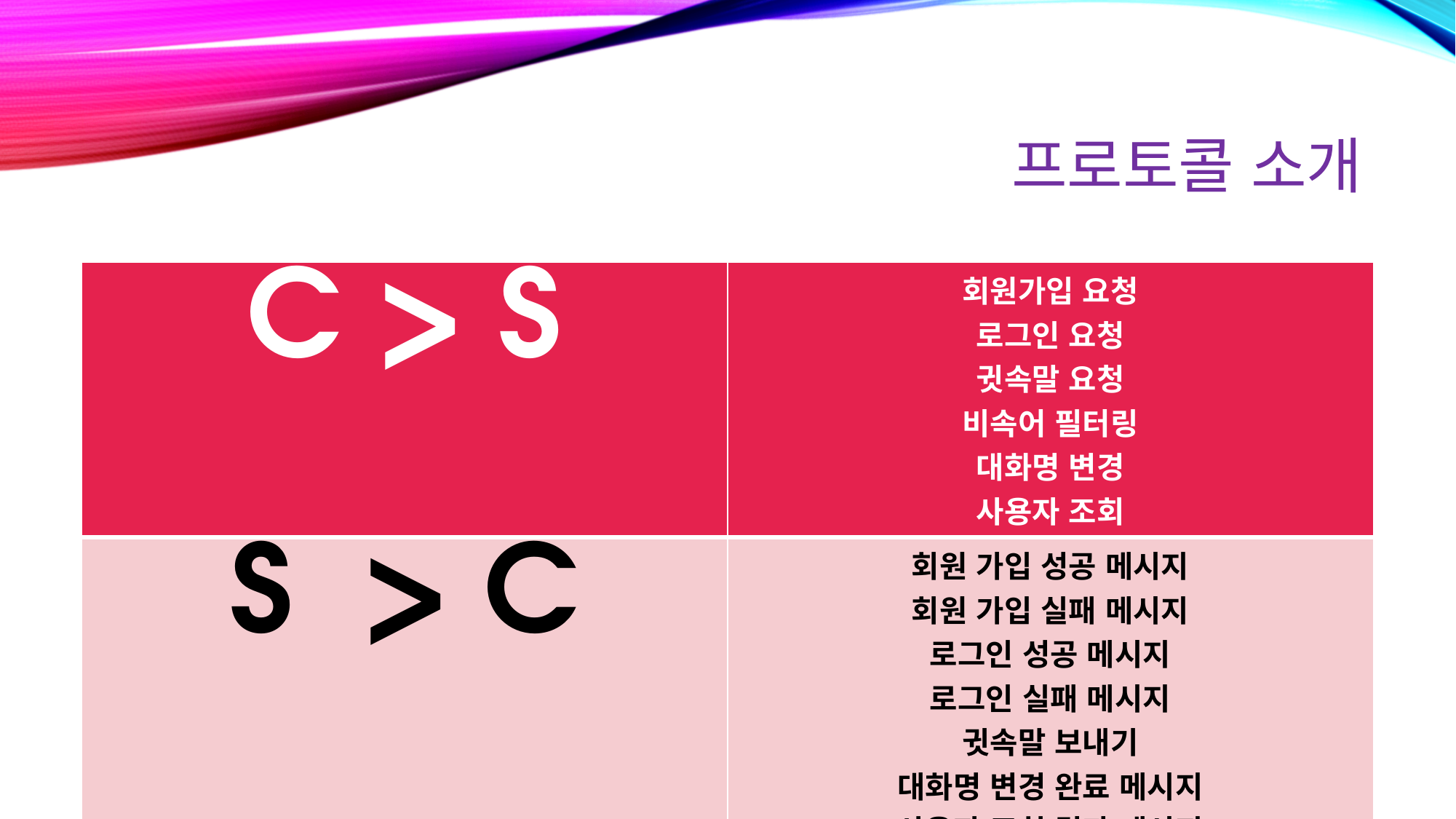

# 프로토콜 소개
| C > S | 회원가입 요청 로그인 요청 귓속말 요청 비속어 필터링 대화명 변경 사용자 조회 |
| --- | --- |
| S > C | 회원 가입 성공 메시지 회원 가입 실패 메시지 로그인 성공 메시지 로그인 실패 메시지 귓속말 보내기 대화명 변경 완료 메시지 사용자 조회 결과 메시지 |